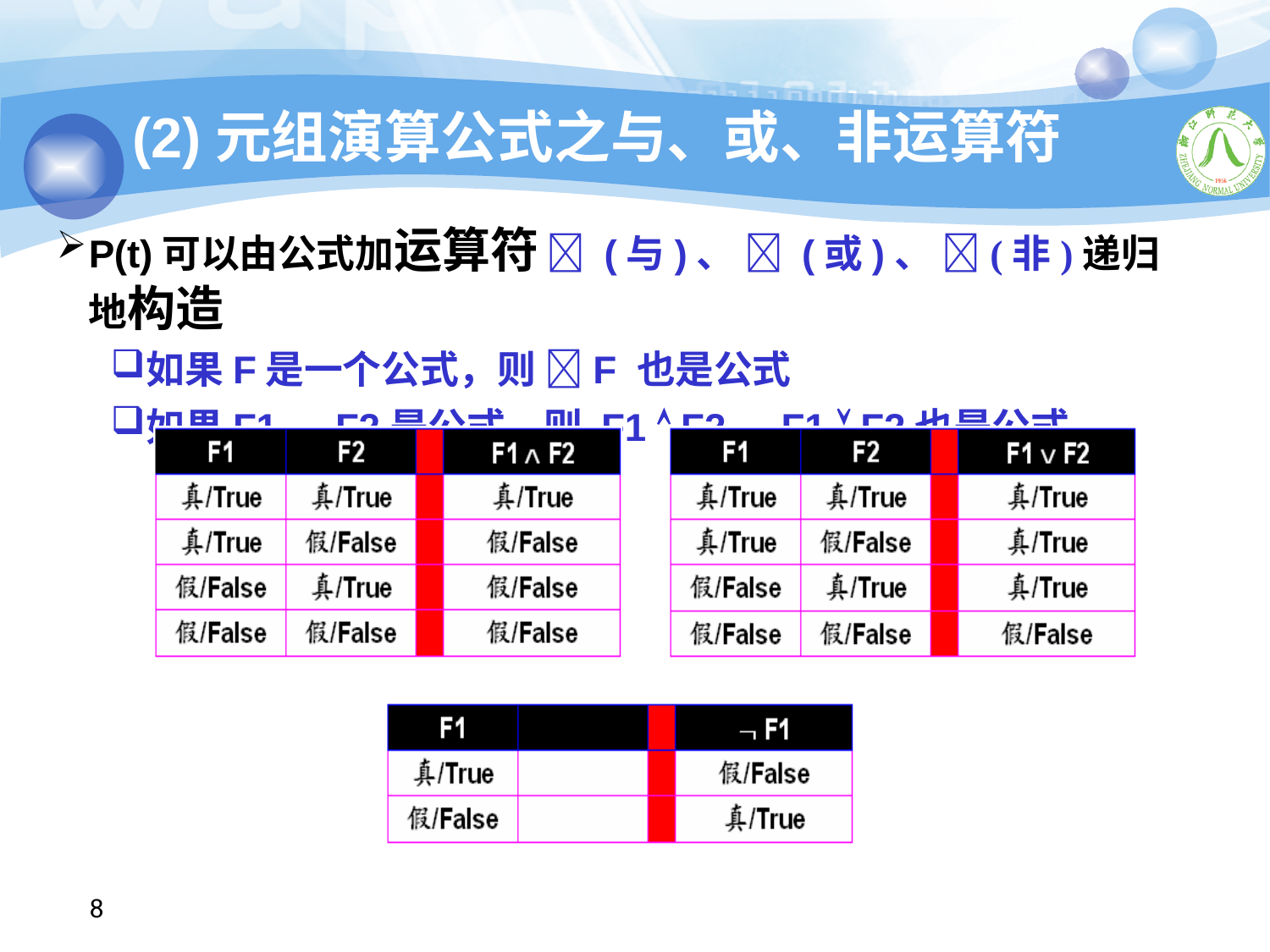

# (2)元组演算公式之与、或、非运算符
P(t)可以由公式加运算符∧ (与)、 ∨ (或)、 ¬(非)递归地构造
如果F是一个公式，则 ¬F 也是公式
如果F1、F2是公式，则 F1 ∧ F2,	F1 ∨ F2也是公式

8